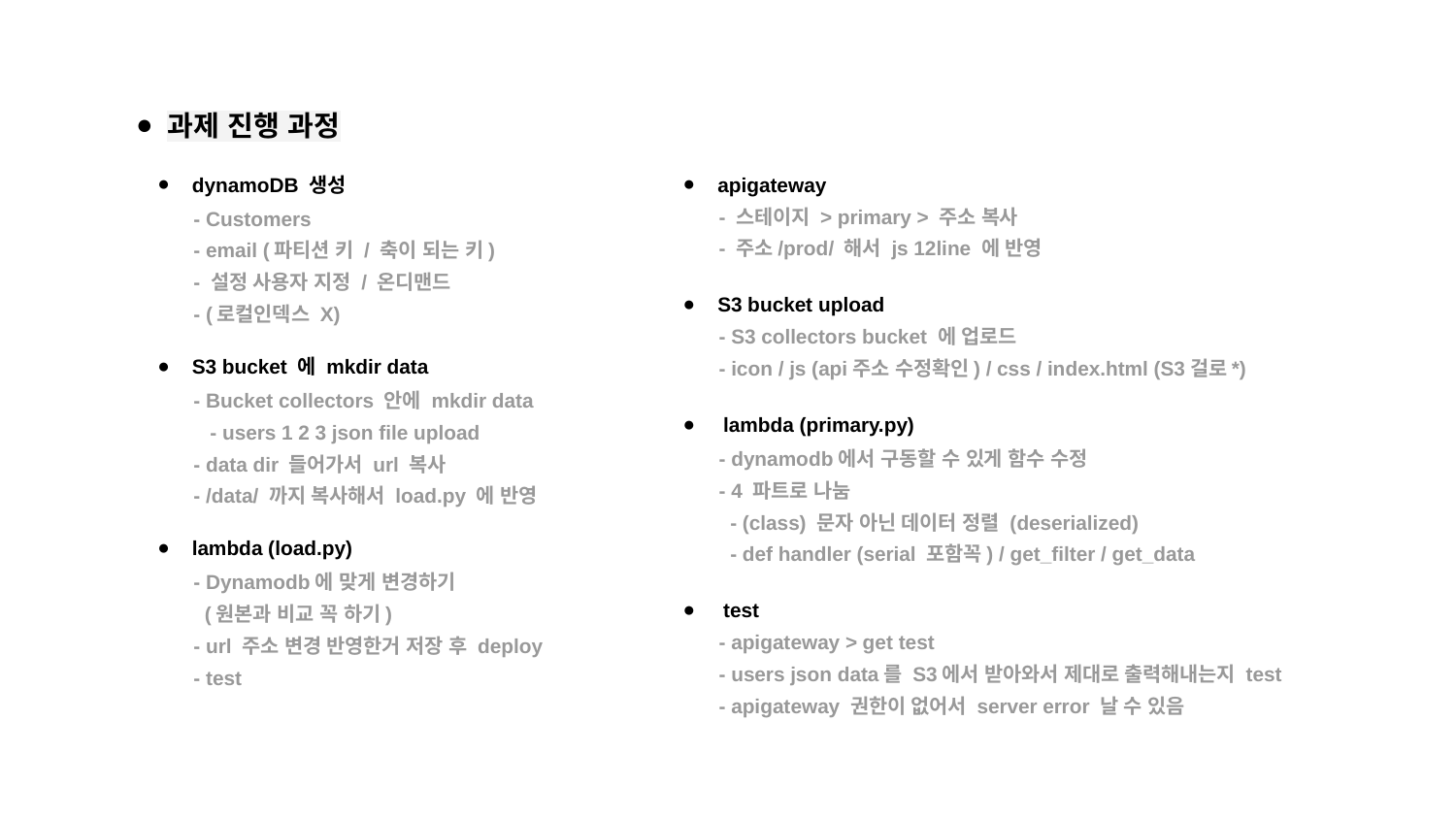

과제 진행 과정
dynamoDB 생성
   - Customers
   - email (파티션 키 / 축이 되는 키)
   - 설정 사용자 지정 / 온디맨드
   - (로컬인덱스 X)
S3 bucket 에 mkdir data
   - Bucket collectors 안에 mkdir data
      - users 1 2 3 json file upload
   - data dir 들어가서 url 복사
   - /data/ 까지 복사해서 load.py 에 반영
lambda (load.py)
   - Dynamodb에 맞게 변경하기
     (원본과 비교 꼭 하기)
   - url 주소 변경 반영한거 저장 후 deploy
   - test
apigateway
   - 스테이지 > primary > 주소 복사
   - 주소/prod/ 해서 js 12line 에 반영
S3 bucket upload
   - S3 collectors bucket 에 업로드
   - icon / js (api주소 수정확인) / css / index.html (S3걸로*)
 lambda (primary.py)
   - dynamodb에서 구동할 수 있게 함수 수정
   - 4 파트로 나눔
     - (class) 문자 아닌 데이터 정렬 (deserialized)
     - def handler (serial 포함꼭) / get_filter / get_data
 test
   - apigateway > get test
   - users json data를 S3에서 받아와서 제대로 출력해내는지 test
   - apigateway 권한이 없어서 server error 날 수 있음